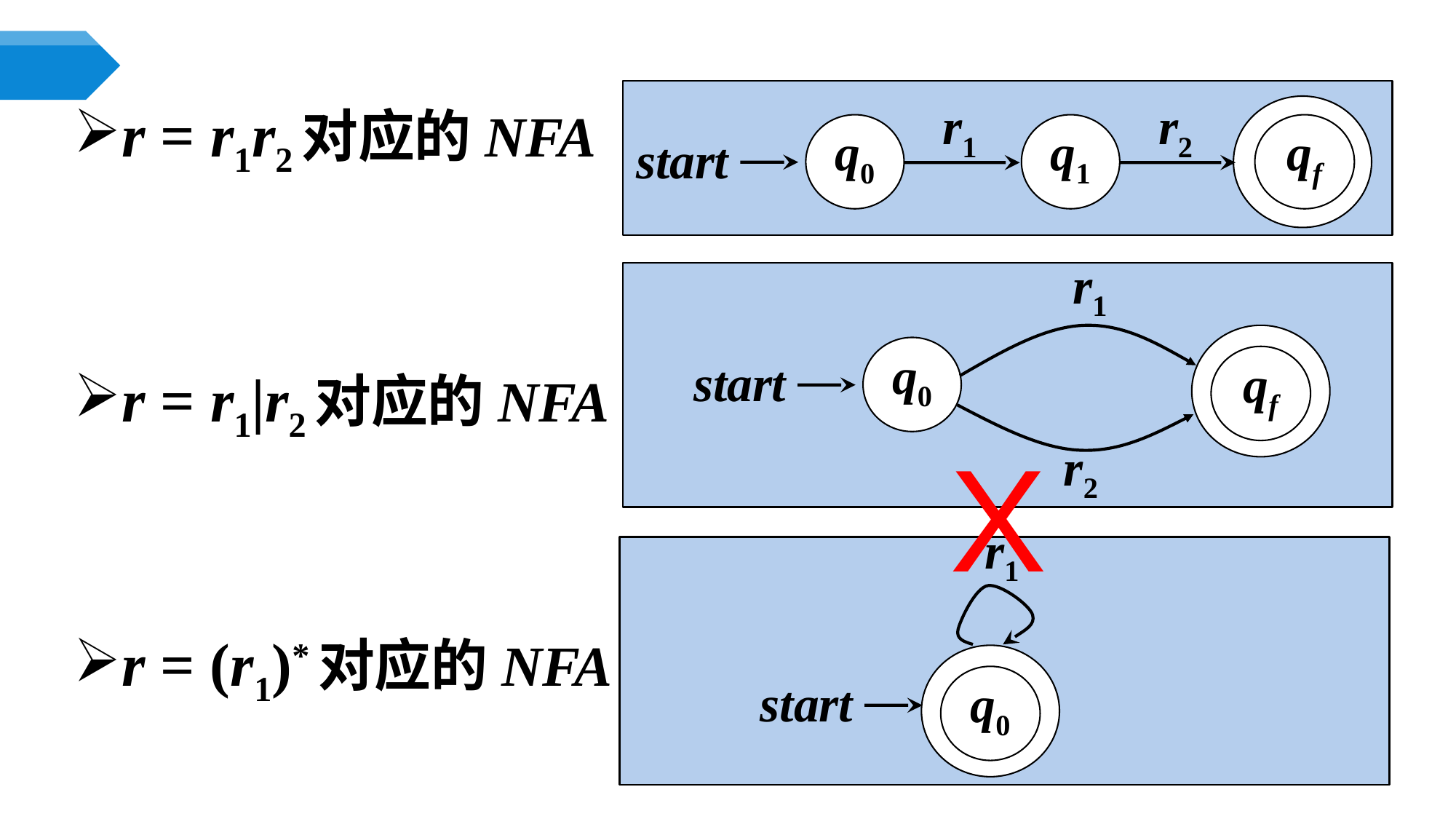

r = r1r2对应的NFA

r = r1|r2对应的NFA

r = (r1)*对应的NFA

r2
r1

q0
qf
start

q1

r1

q0
start
qf

r2
X
r1

start
q0